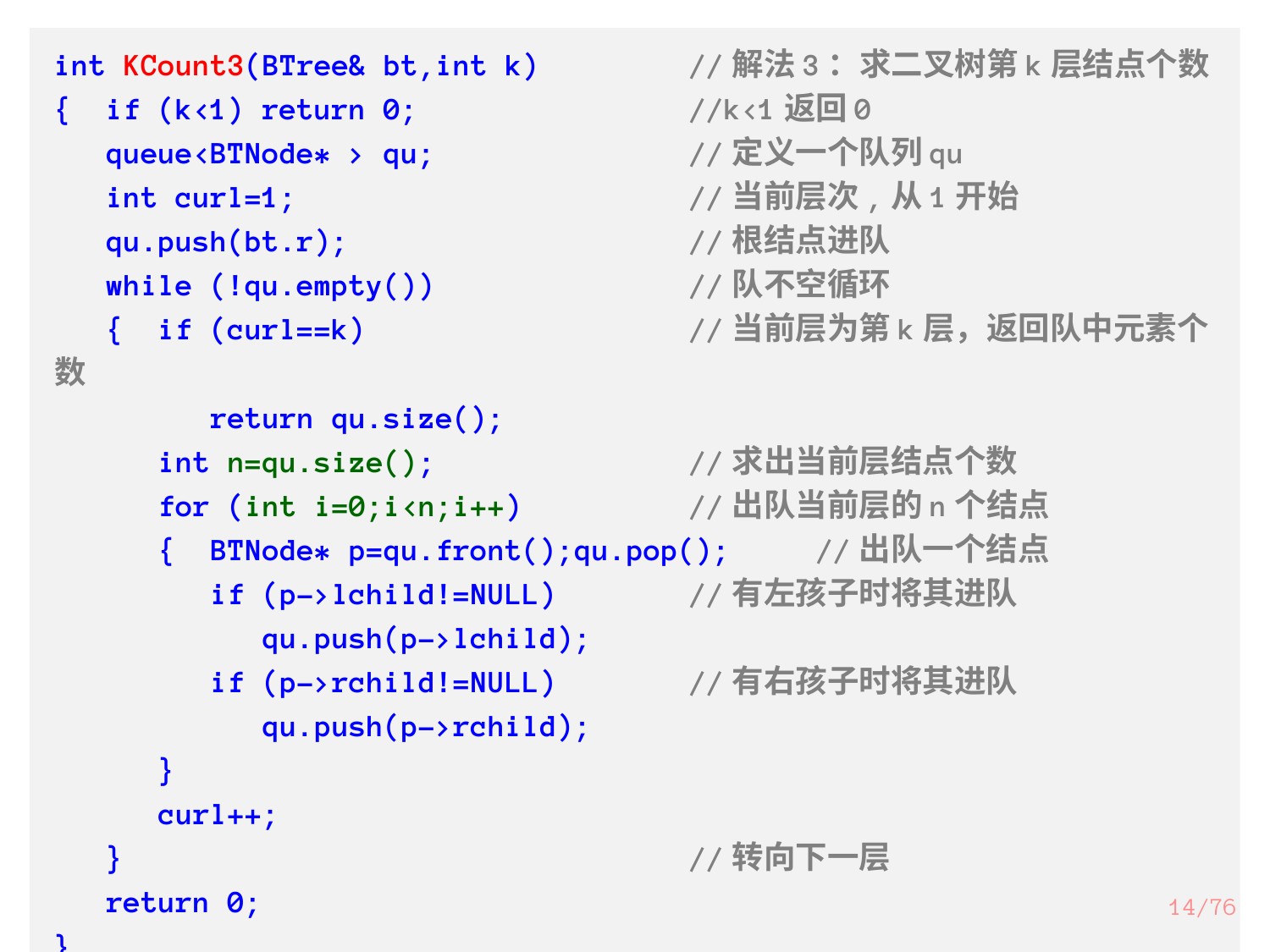

int KCount3(BTree& bt,int k)		//解法3：求二叉树第k层结点个数
{  if (k<1) return 0;			//k<1返回0
   queue<BTNode* > qu;		//定义一个队列qu
   int curl=1;				//当前层次,从1开始
   qu.push(bt.r);			//根结点进队
   while (!qu.empty())		//队不空循环
   {  if (curl==k)			//当前层为第k层，返回队中元素个数
         return qu.size();
      int n=qu.size();		//求出当前层结点个数
      for (int i=0;i<n;i++)		//出队当前层的n个结点
      {  BTNode* p=qu.front();qu.pop();	//出队一个结点
         if (p->lchild!=NULL)		//有左孩子时将其进队
            qu.push(p->lchild);
         if (p->rchild!=NULL)		//有右孩子时将其进队
            qu.push(p->rchild);
      }
      curl++;
   }					//转向下一层
   return 0;
}
14/76